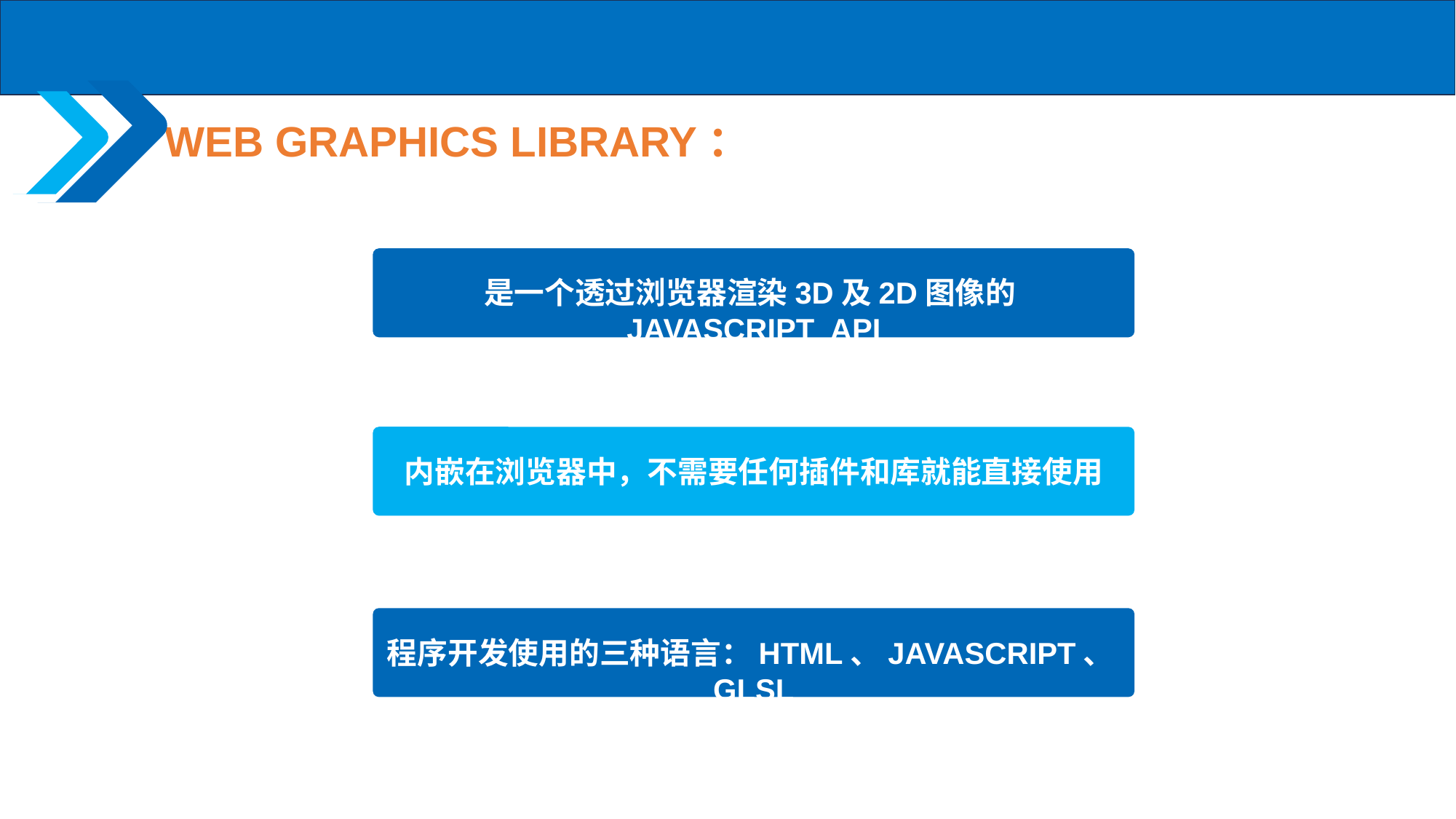

WEB GRAPHICS LIBRARY：

是一个透过浏览器渲染3D及2D图像的JAVASCRIPT  API

内嵌在浏览器中，不需要任何插件和库就能直接使用

程序开发使用的三种语言：HTML、JAVASCRIPT、GLSL